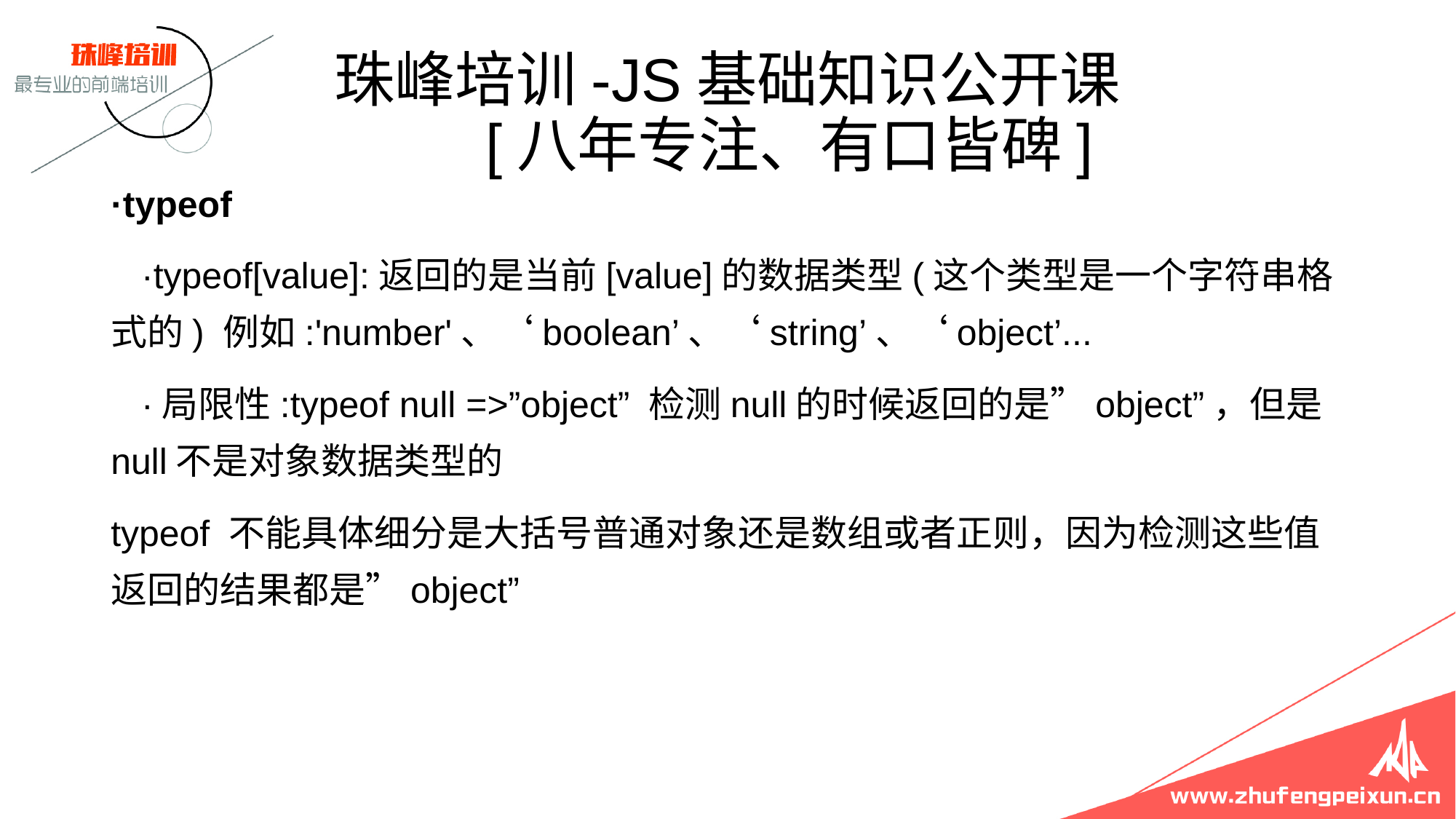

# 珠峰培训-JS基础知识公开课 [八年专注、有口皆碑]
·typeof
   ·typeof[value]:返回的是当前[value]的数据类型(这个类型是一个字符串格式的) 例如:'number'、‘boolean’、‘string’、‘object’...
   ·局限性:typeof null =>”object” 检测null的时候返回的是”object”，但是null不是对象数据类型的
typeof 不能具体细分是大括号普通对象还是数组或者正则，因为检测这些值返回的结果都是”object”